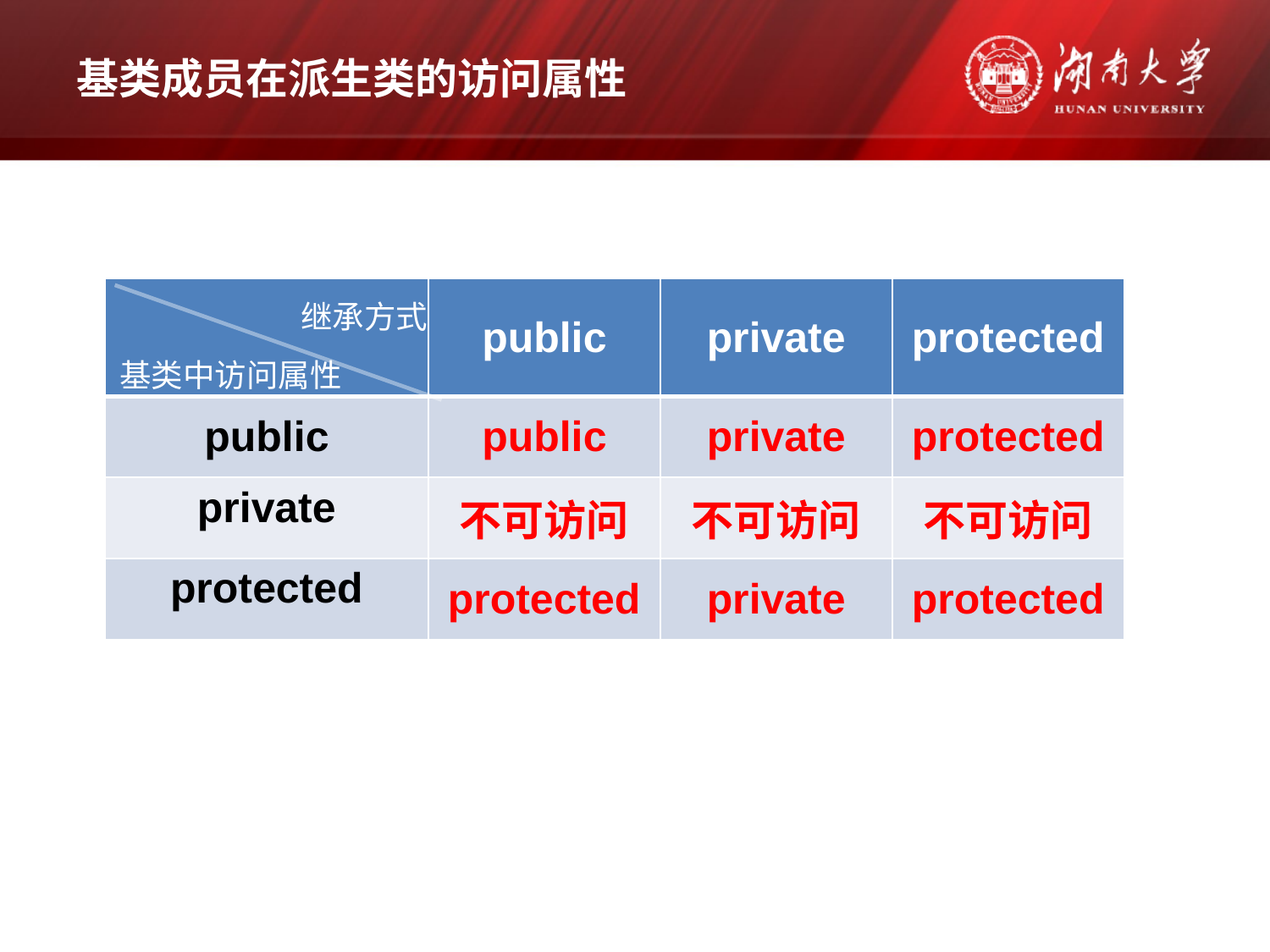

# 基类成员在派生类的访问属性
继承方式
基类中成员属性
|  | public | private | protected |
| --- | --- | --- | --- |
| public | public | private | protected |
| private | 不可访问 | 不可访问 | 不可访问 |
| protected | protected | private | protected |
继承方式
基类中访问属性